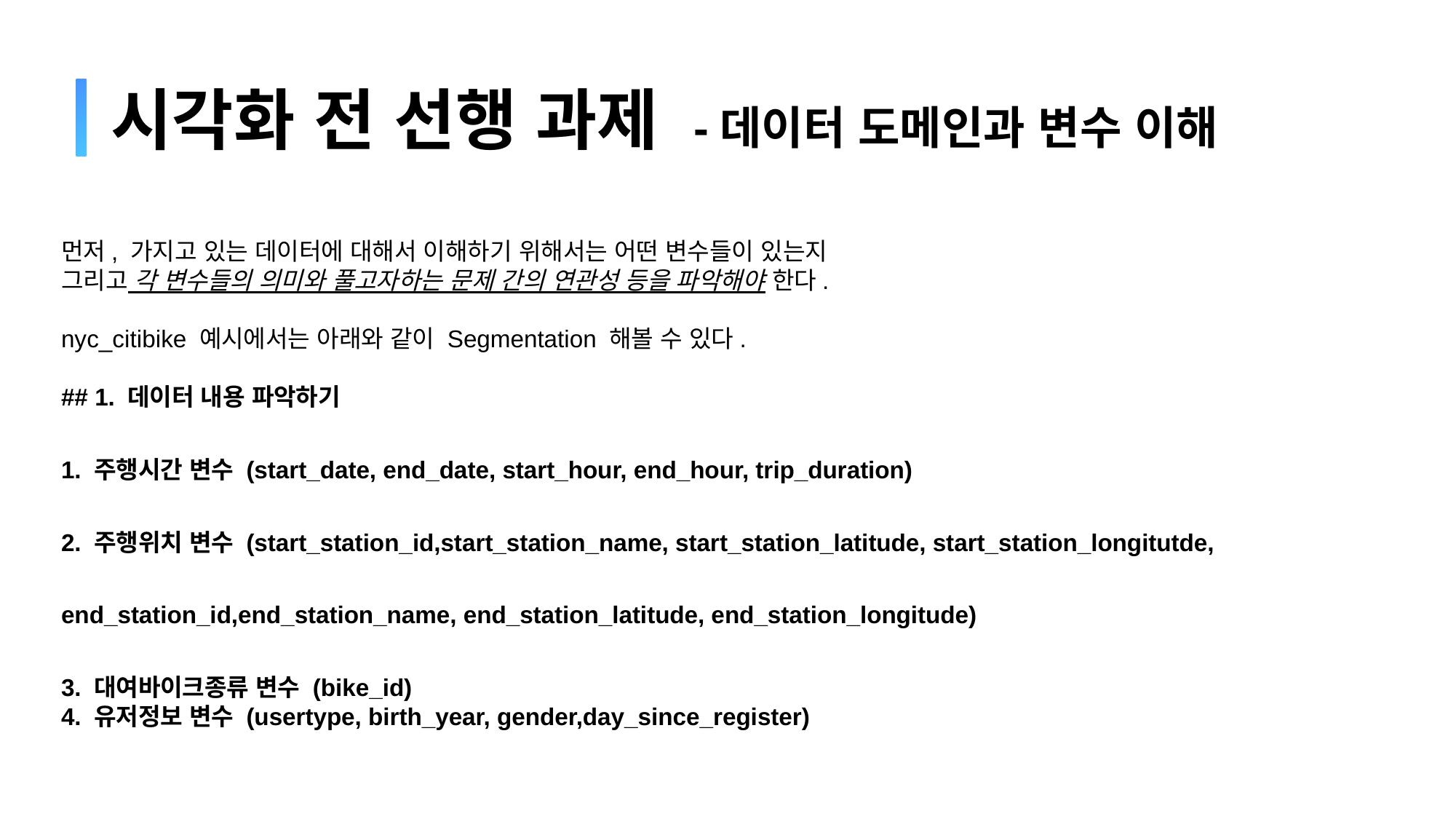

# 시각화 전 선행 과제 -데이터 도메인과 변수 이해

먼저, 가지고 있는 데이터에 대해서 이해하기 위해서는 어떤 변수들이 있는지
그리고 각 변수들의 의미와 풀고자하는 문제 간의 연관성 등을 파악해야 한다.

nyc_citibike 예시에서는 아래와 같이 Segmentation 해볼 수 있다.

## 1. 데이터 내용 파악하기
1. 주행시간 변수 (start_date, end_date, start_hour, end_hour, trip_duration)
2. 주행위치 변수 (start_station_id,start_station_name, start_station_latitude, start_station_longitutde, end_station_id,end_station_name, end_station_latitude, end_station_longitude)
3. 대여바이크종류 변수 (bike_id)
4. 유저정보 변수 (usertype, birth_year, gender,day_since_register)